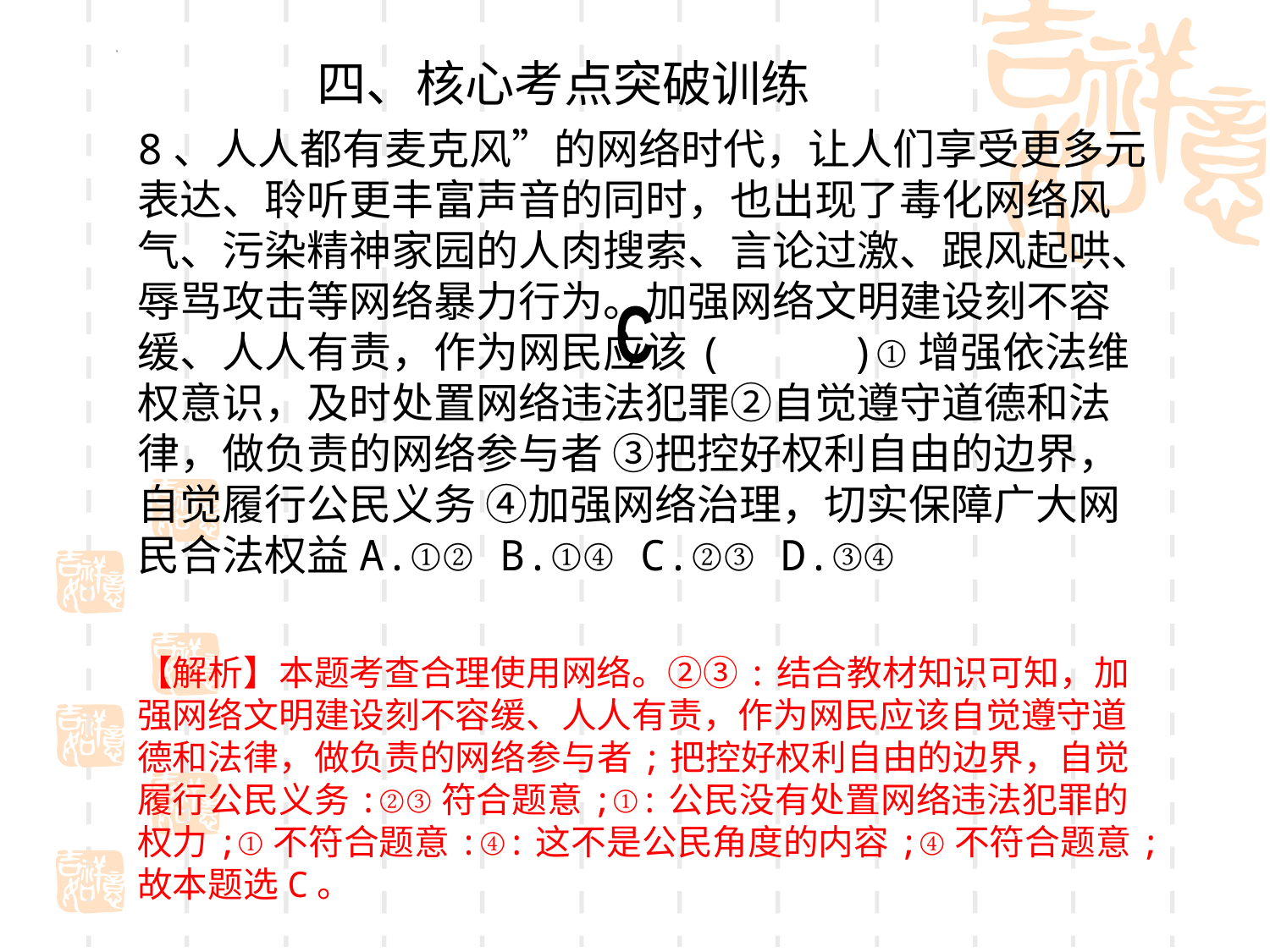

四、核心考点突破训练
8、人人都有麦克风”的网络时代，让人们享受更多元表达、聆听更丰富声音的同时，也出现了毒化网络风气、污染精神家园的人肉搜索、言论过激、跟风起哄、辱骂攻击等网络暴力行为。加强网络文明建设刻不容缓、人人有责，作为网民应该(     )①增强依法维权意识，及时处置网络违法犯罪②自觉遵守道德和法律，做负责的网络参与者 ③把控好权利自由的边界，自觉履行公民义务 ④加强网络治理，切实保障广大网民合法权益A.①② B.①④ C.②③ D.③④

C
【解析】本题考查合理使用网络。②③:结合教材知识可知，加强网络文明建设刻不容缓、人人有责，作为网民应该自觉遵守道德和法律，做负责的网络参与者;把控好权利自由的边界，自觉履行公民义务:②③符合题意;①:公民没有处置网络违法犯罪的权力;①不符合题意:④:这不是公民角度的内容;④不符合题意;故本题选C。